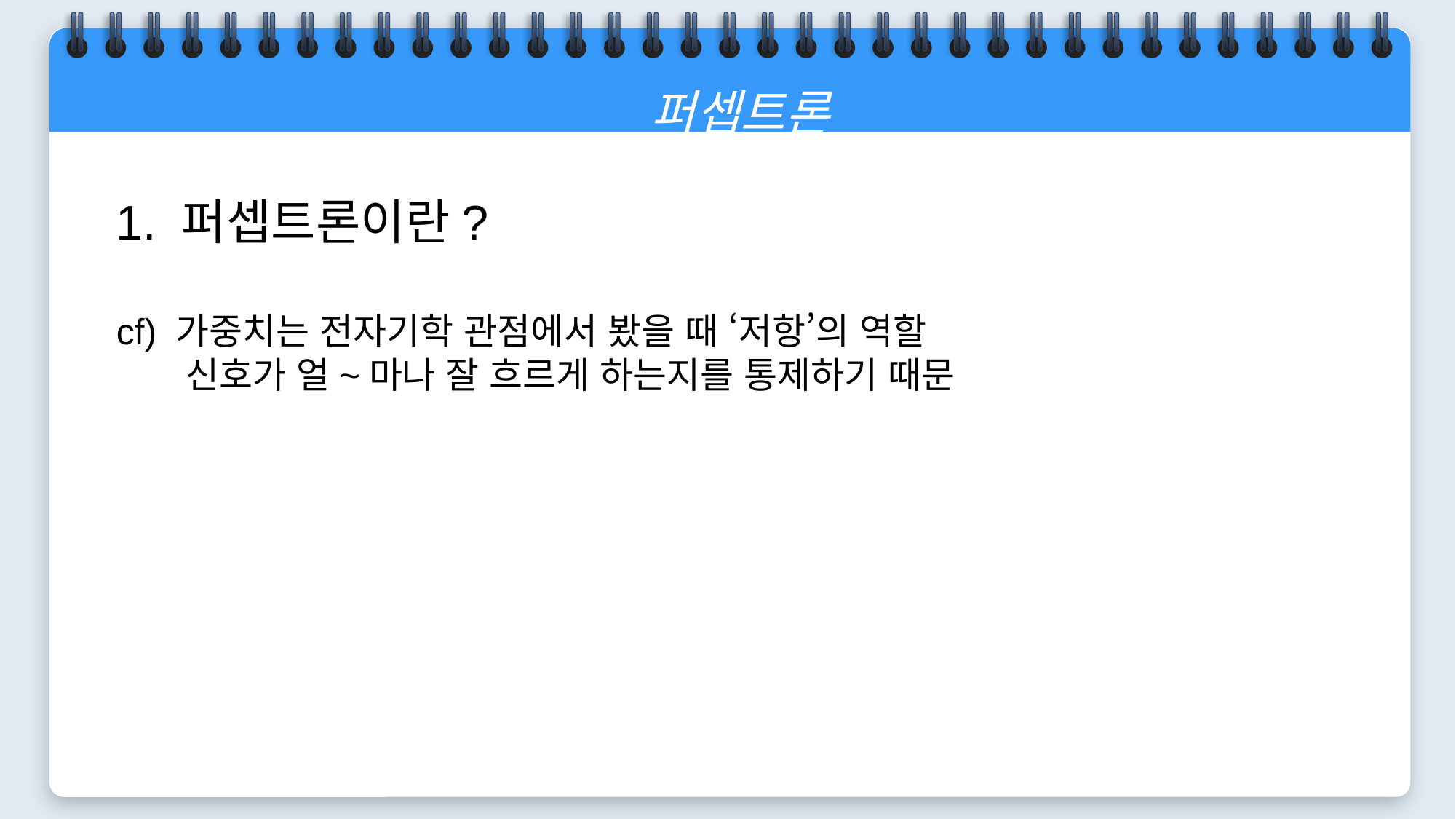

퍼셉트론
1. 퍼셉트론이란?

cf) 가중치는 전자기학 관점에서 봤을 때 ‘저항’의 역할
      신호가 얼~마나 잘 흐르게 하는지를 통제하기 때문